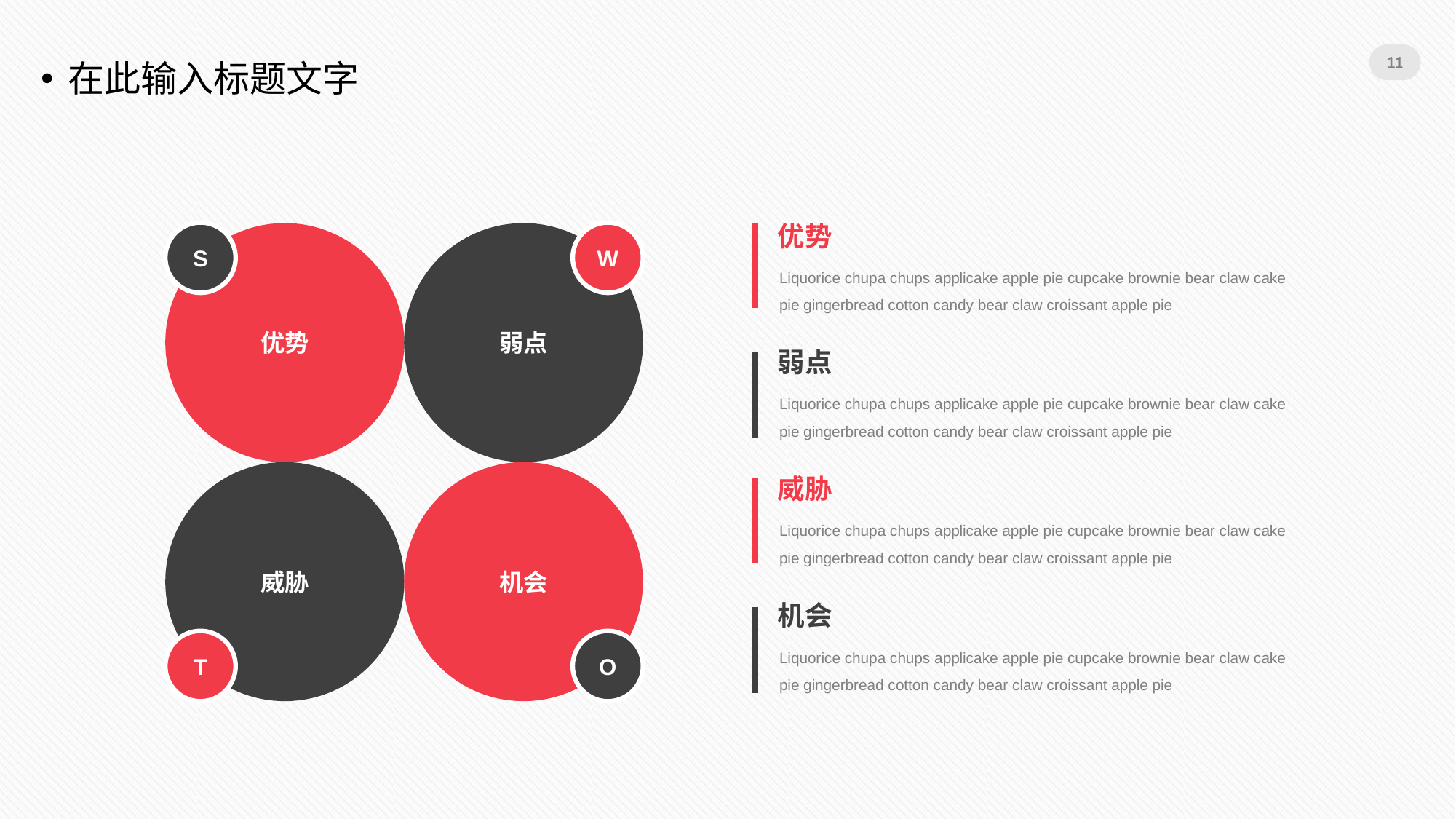

11
11
在此输入标题文字
S
W
优势
优势
弱点
Liquorice chupa chups applicake apple pie cupcake brownie bear claw cake pie gingerbread cotton candy bear claw croissant apple pie
弱点
Liquorice chupa chups applicake apple pie cupcake brownie bear claw cake pie gingerbread cotton candy bear claw croissant apple pie
威胁
机会
威胁
Liquorice chupa chups applicake apple pie cupcake brownie bear claw cake pie gingerbread cotton candy bear claw croissant apple pie
机会
T
O
Liquorice chupa chups applicake apple pie cupcake brownie bear claw cake pie gingerbread cotton candy bear claw croissant apple pie